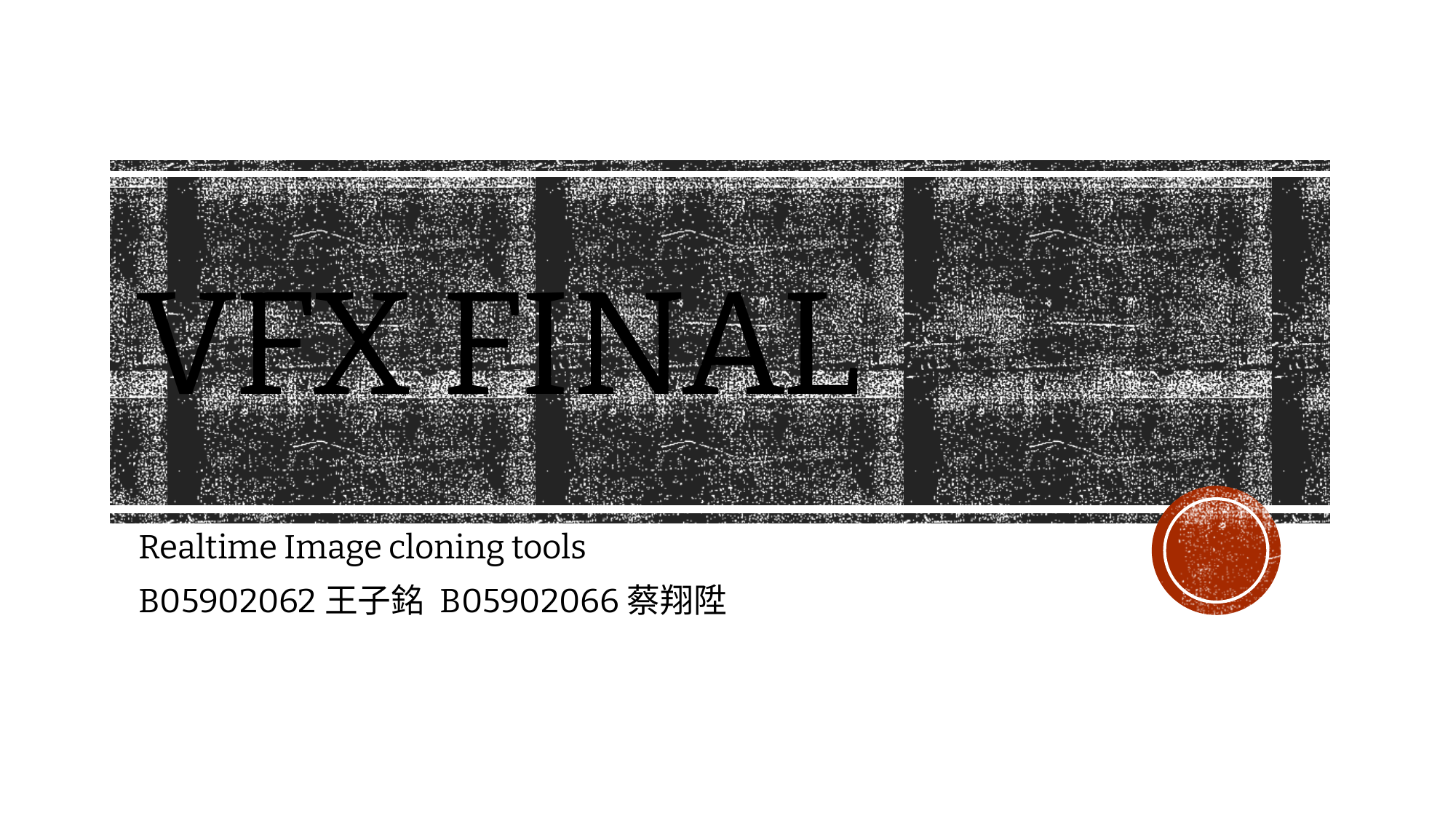

# VFX final
Realtime Image cloning tools
B05902062王子銘 B05902066蔡翔陞